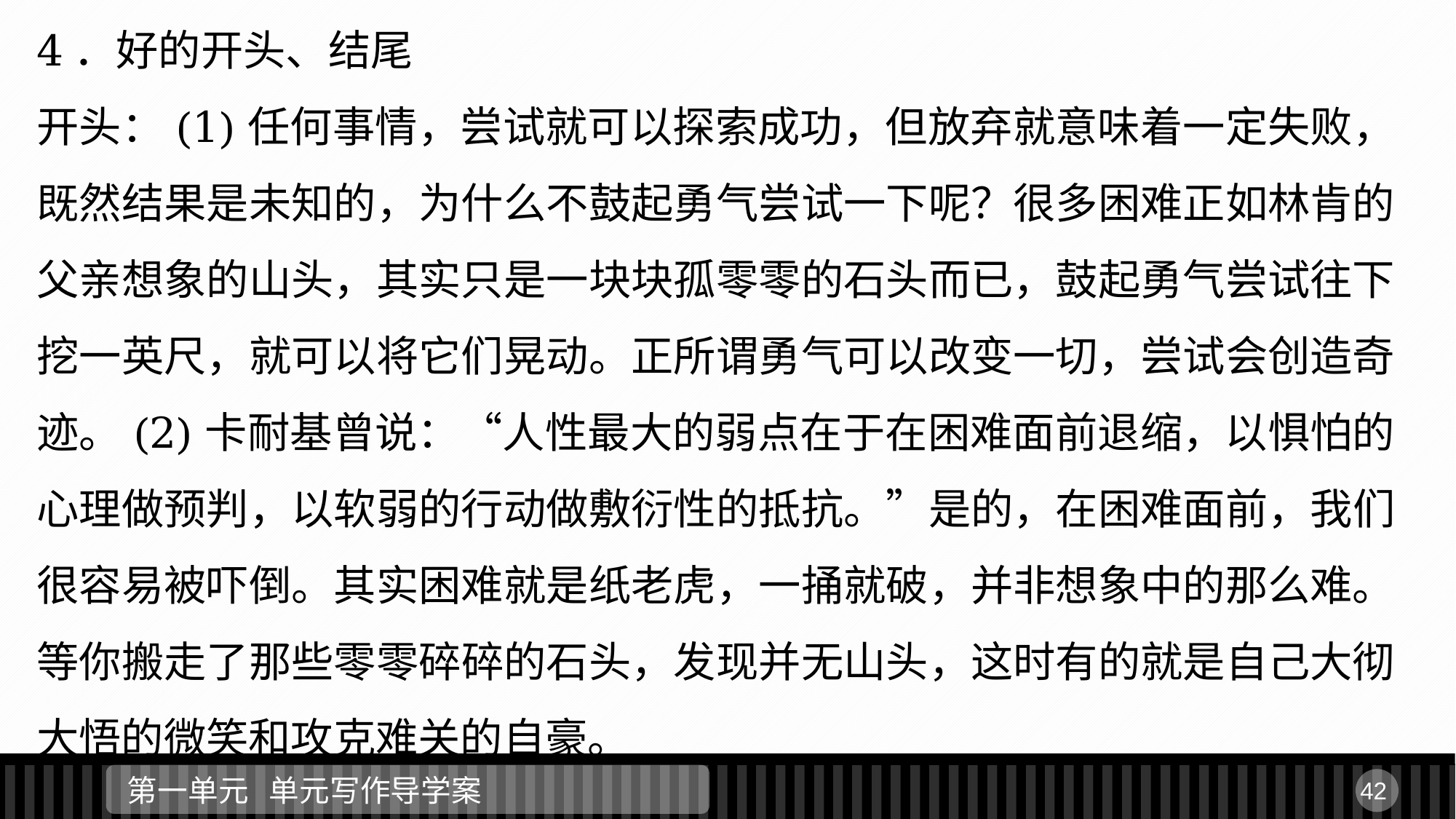

4．好的开头、结尾
开头：(1)任何事情，尝试就可以探索成功，但放弃就意味着一定失败，既然结果是未知的，为什么不鼓起勇气尝试一下呢？很多困难正如林肯的父亲想象的山头，其实只是一块块孤零零的石头而已，鼓起勇气尝试往下挖一英尺，就可以将它们晃动。正所谓勇气可以改变一切，尝试会创造奇迹。(2)卡耐基曾说：“人性最大的弱点在于在困难面前退缩，以惧怕的心理做预判，以软弱的行动做敷衍性的抵抗。”是的，在困难面前，我们很容易被吓倒。其实困难就是纸老虎，一捅就破，并非想象中的那么难。等你搬走了那些零零碎碎的石头，发现并无山头，这时有的就是自己大彻大悟的微笑和攻克难关的自豪。